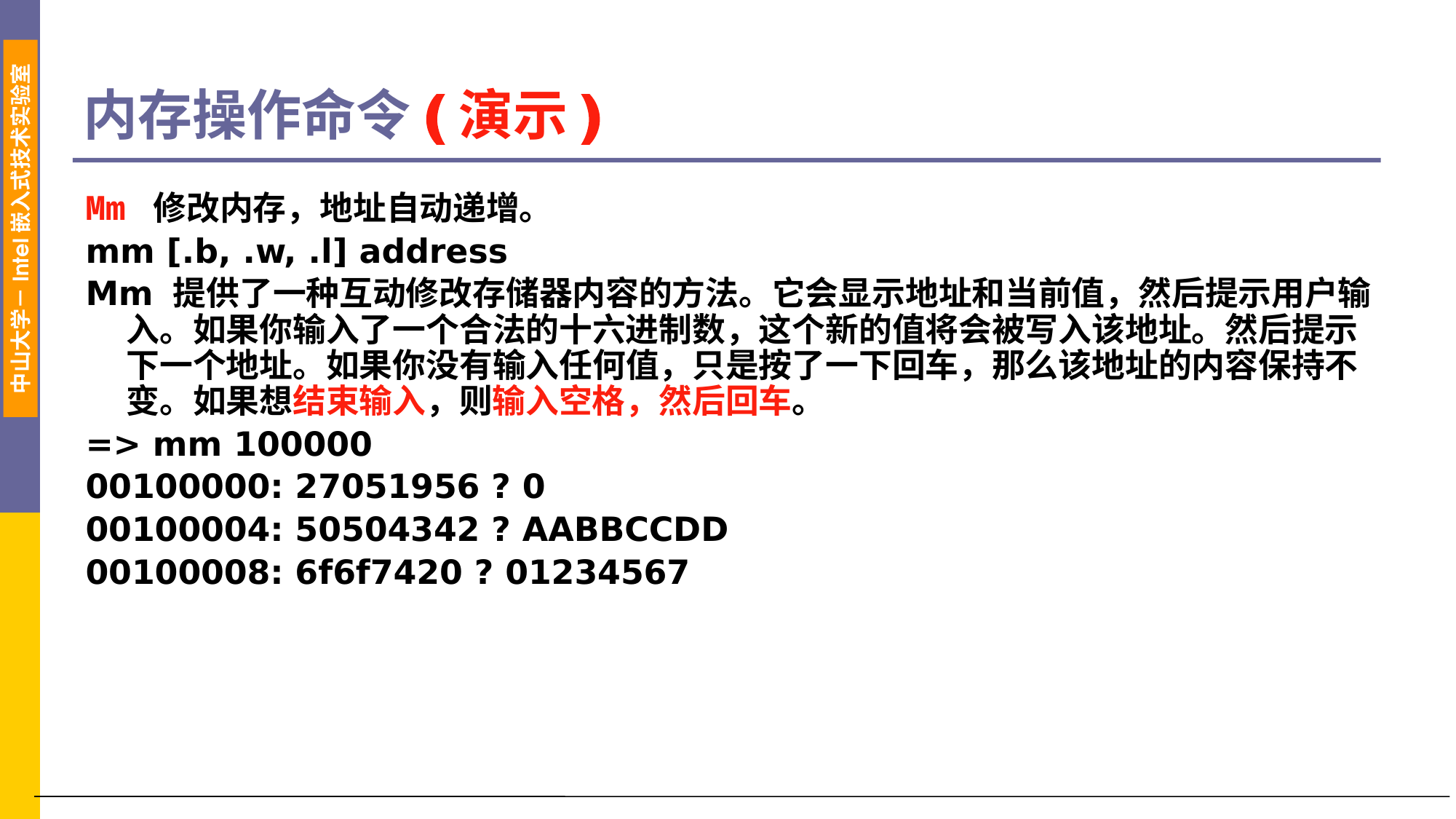

# 内存操作命令(演示)
Mm 修改内存，地址自动递增。
mm [.b, .w, .l] address
Mm 提供了一种互动修改存储器内容的方法。它会显示地址和当前值，然后提示用户输入。如果你输入了一个合法的十六进制数，这个新的值将会被写入该地址。然后提示下一个地址。如果你没有输入任何值，只是按了一下回车，那么该地址的内容保持不变。如果想结束输入，则输入空格，然后回车。
=> mm 100000
00100000: 27051956 ? 0
00100004: 50504342 ? AABBCCDD
00100008: 6f6f7420 ? 01234567